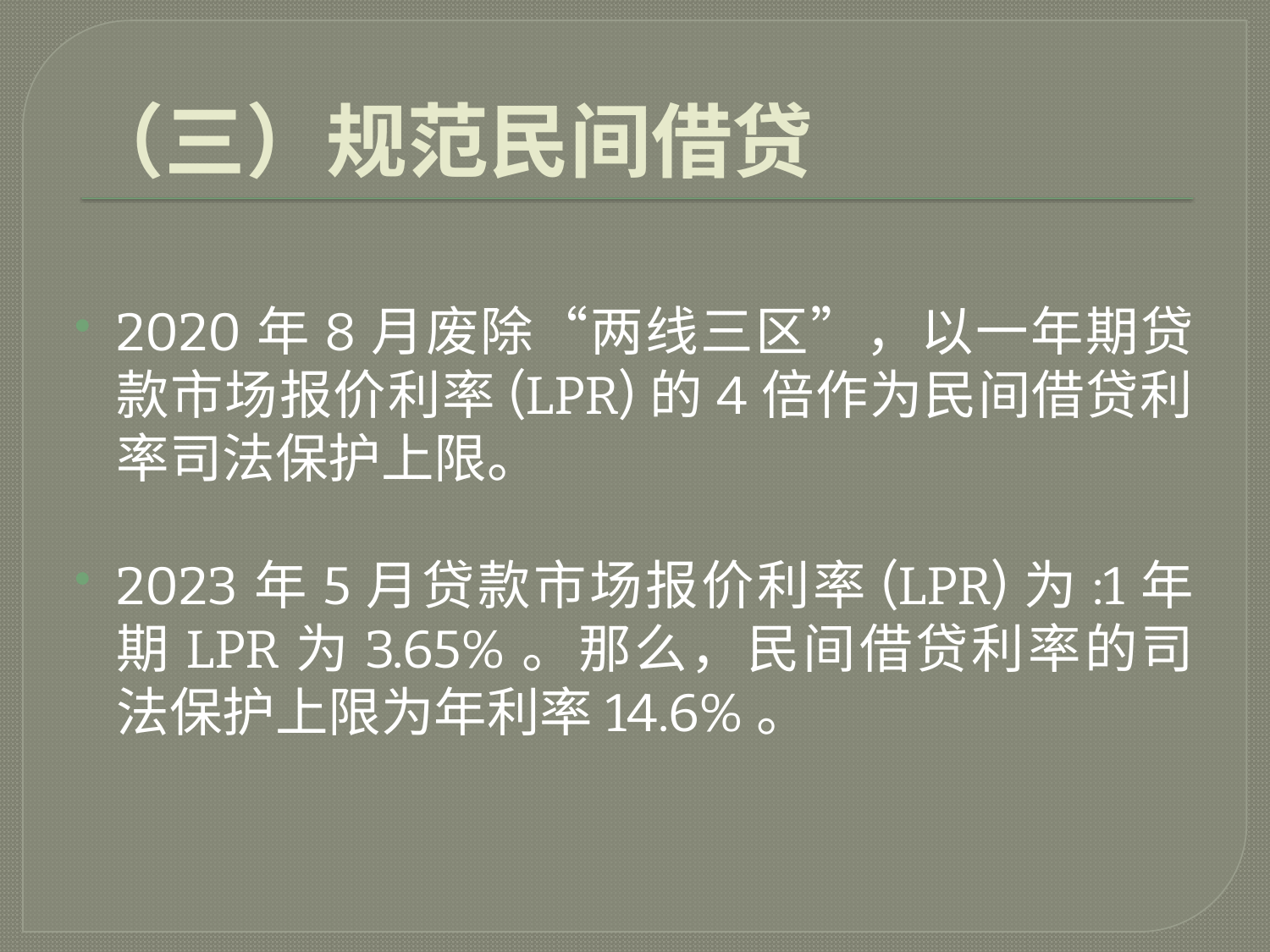

# （三）规范民间借贷

2020年8月废除“两线三区”，以一年期贷款市场报价利率(LPR)的4倍作为民间借贷利率司法保护上限。

2023年5月贷款市场报价利率(LPR)为:1年期LPR为3.65%。那么，民间借贷利率的司法保护上限为年利率14.6%。